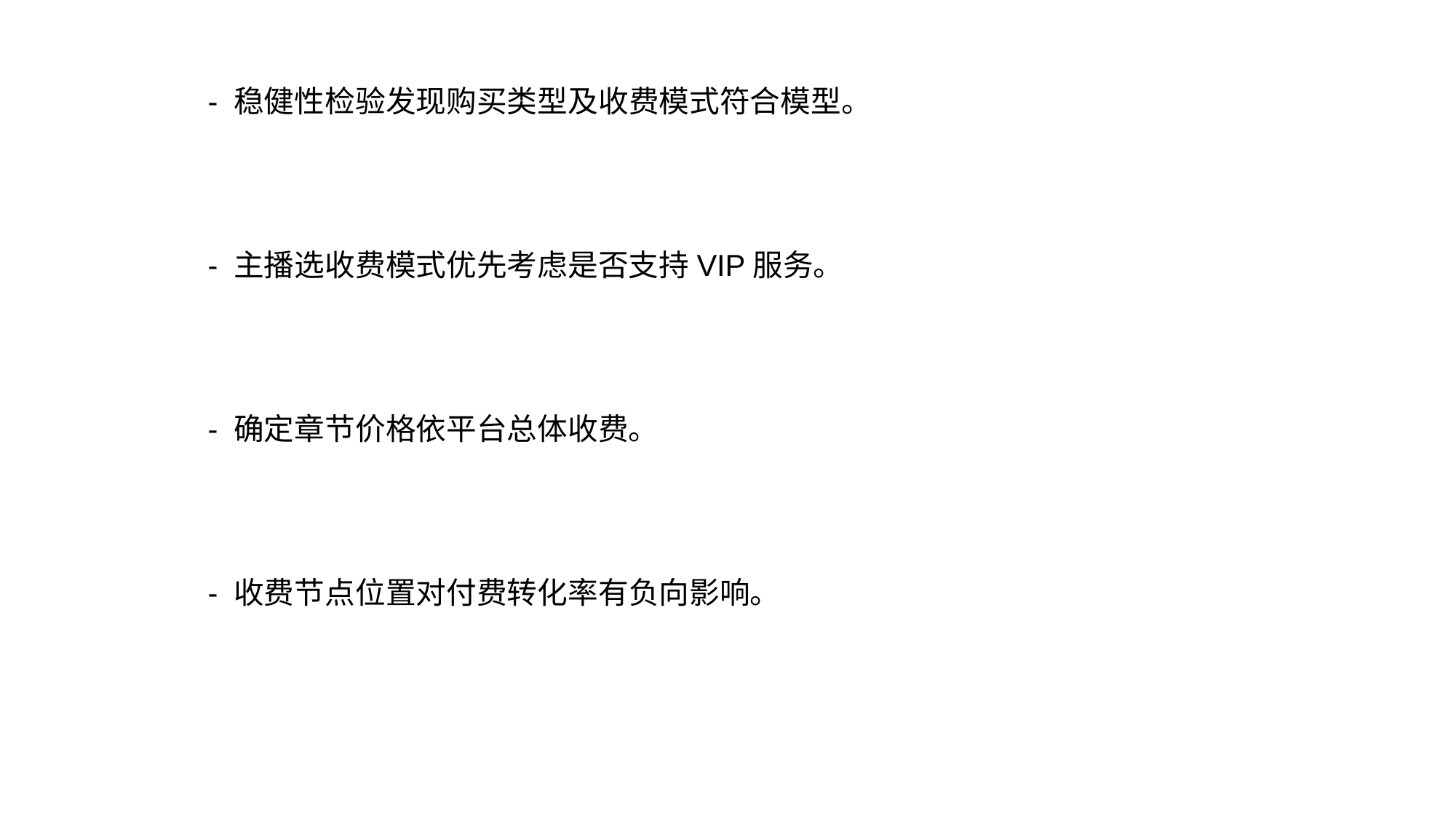

- 稳健性检验发现购买类型及收费模式符合模型。

    - 主播选收费模式优先考虑是否支持VIP服务。
    - 确定章节价格依平台总体收费。
    - 收费节点位置对付费转化率有负向影响。